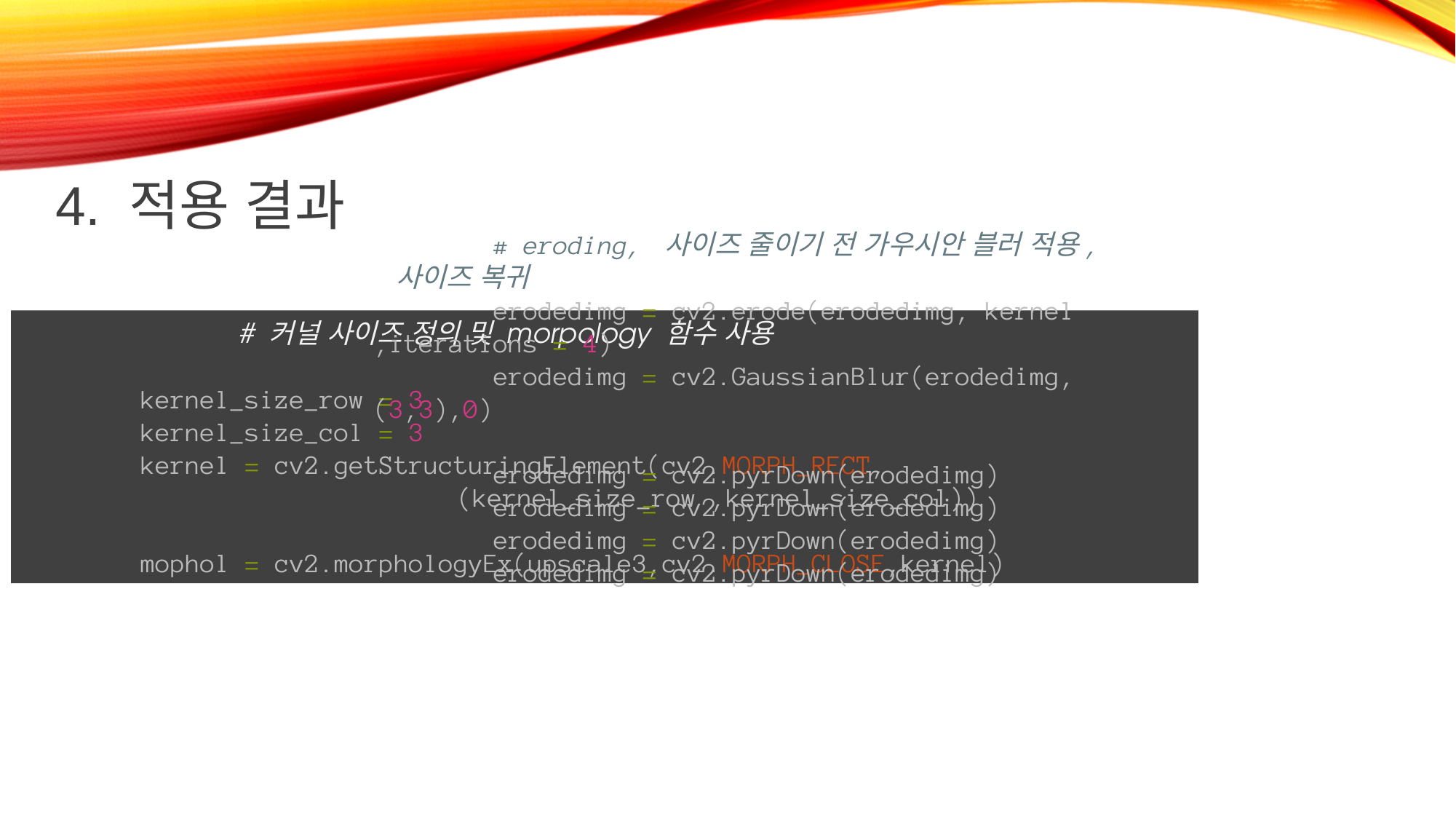

4. 적용 결과
        # eroding, 사이즈 줄이기 전 가우시안 블러 적용, 사이즈 복귀
        erodedimg = cv2.erode(erodedimg, kernel,iterations = 4)
        erodedimg = cv2.GaussianBlur(erodedimg,(3,3),0)

        erodedimg = cv2.pyrDown(erodedimg)
        erodedimg = cv2.pyrDown(erodedimg)
        erodedimg = cv2.pyrDown(erodedimg)
        erodedimg = cv2.pyrDown(erodedimg)
		# 커널 사이즈 정의 및 morpology 함수 사용

        kernel_size_row = 3
        kernel_size_col = 3
        kernel = cv2.getStructuringElement(cv2.MORPH_RECT, 
				(kernel_size_row ,kernel_size_col))

        mophol = cv2.morphologyEx(upscale3,cv2.MORPH_CLOSE,kernel)